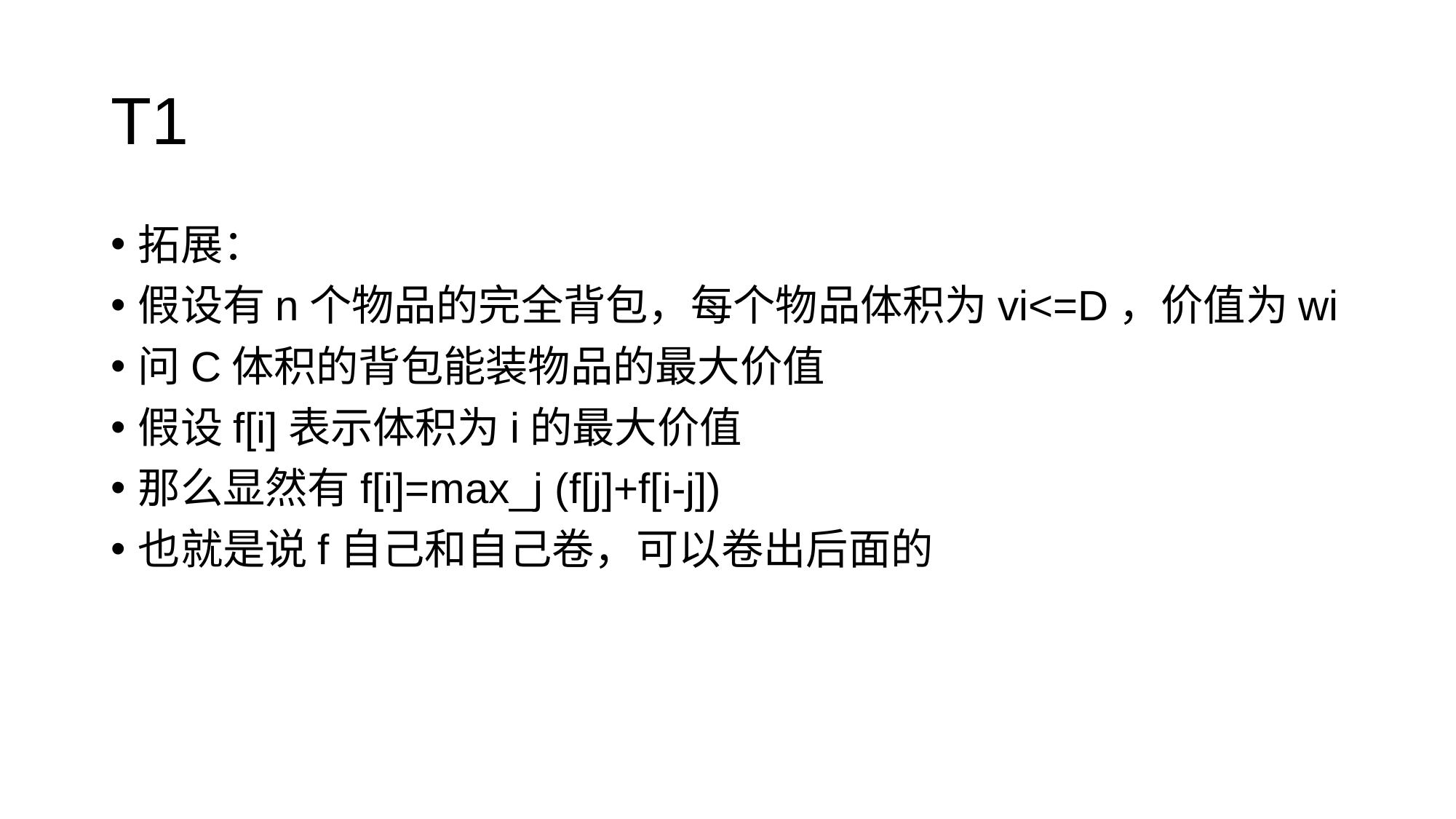

# T1
拓展：
假设有n个物品的完全背包，每个物品体积为vi<=D，价值为wi
问C体积的背包能装物品的最大价值
假设f[i]表示体积为i的最大价值
那么显然有f[i]=max_j (f[j]+f[i-j])
也就是说f自己和自己卷，可以卷出后面的